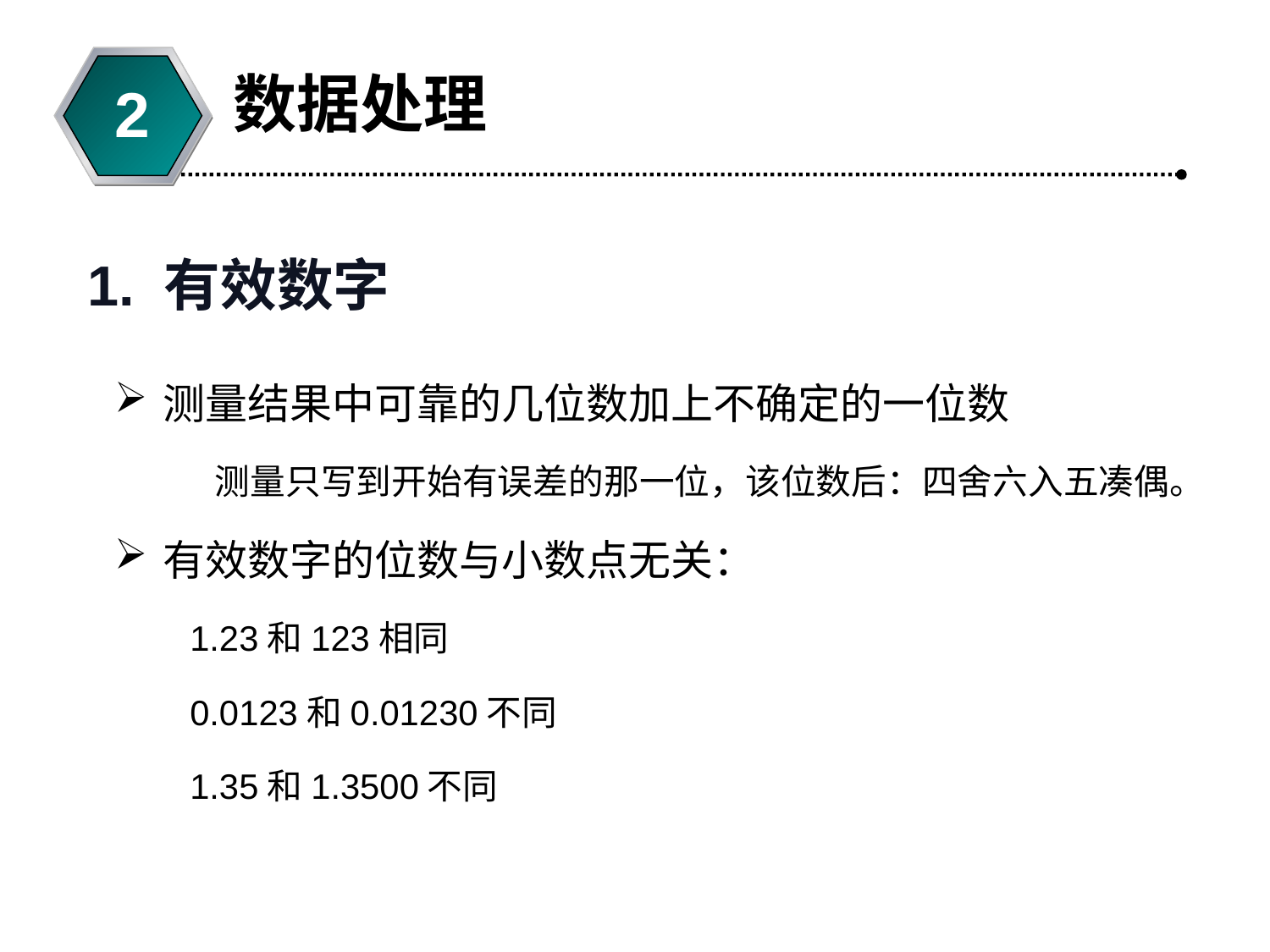

数据处理
2

1. 有效数字
测量结果中可靠的几位数加上不确定的一位数
测量只写到开始有误差的那一位，该位数后：四舍六入五凑偶。
有效数字的位数与小数点无关：
1.23和123相同
0.0123和0.01230不同
1.35和1.3500不同